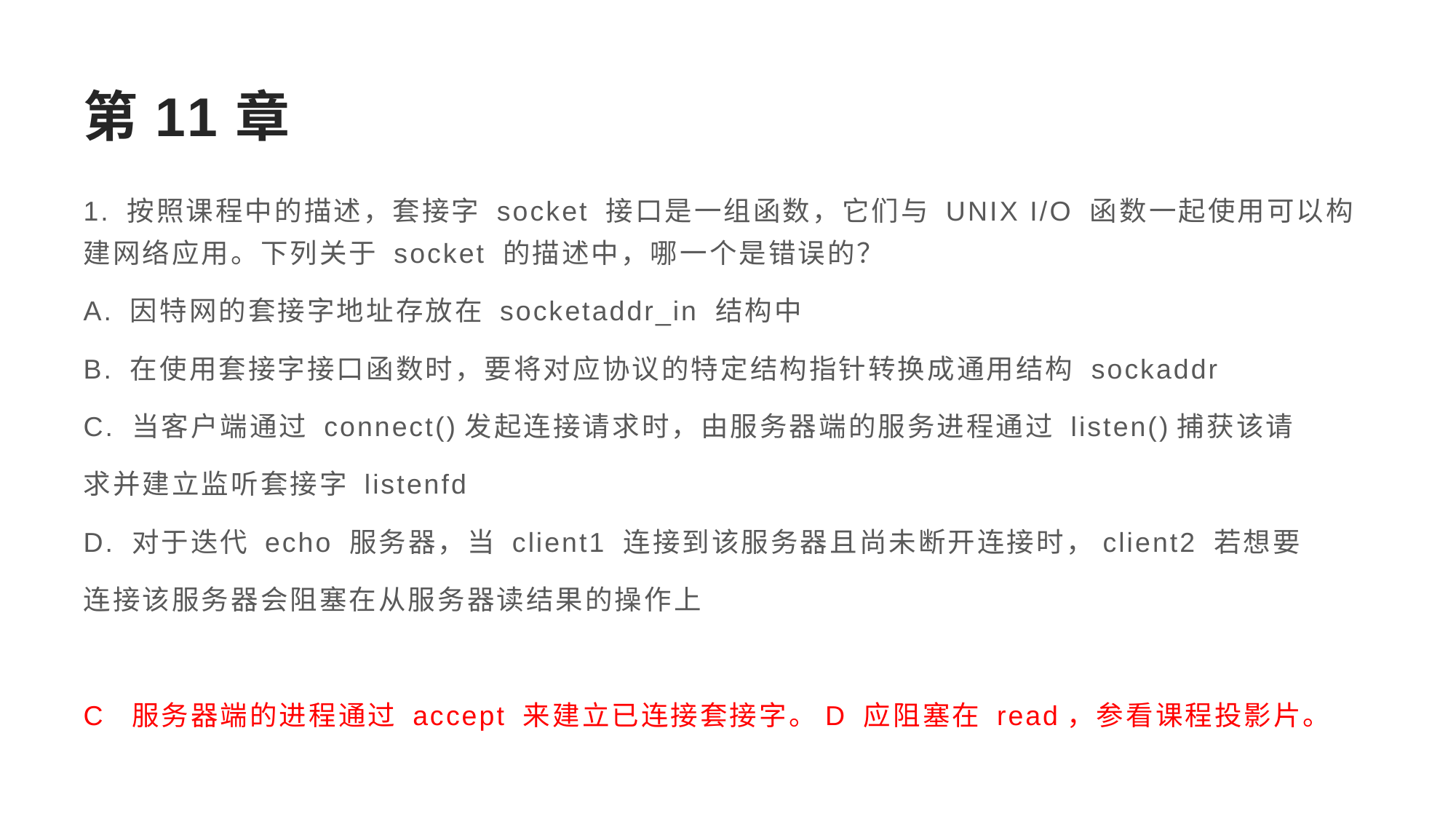

# 第11章
1. 按照课程中的描述，套接字 socket 接口是一组函数，它们与 UNIX I/O 函数一起使用可以构建网络应用。下列关于 socket 的描述中，哪一个是错误的？
A. 因特网的套接字地址存放在 socketaddr_in 结构中
B. 在使用套接字接口函数时，要将对应协议的特定结构指针转换成通用结构 sockaddr
C. 当客户端通过 connect()发起连接请求时，由服务器端的服务进程通过 listen()捕获该请
求并建立监听套接字 listenfd
D. 对于迭代 echo 服务器，当 client1 连接到该服务器且尚未断开连接时，client2 若想要
连接该服务器会阻塞在从服务器读结果的操作上

C  服务器端的进程通过 accept 来建立已连接套接字。D 应阻塞在 read，参看课程投影片。